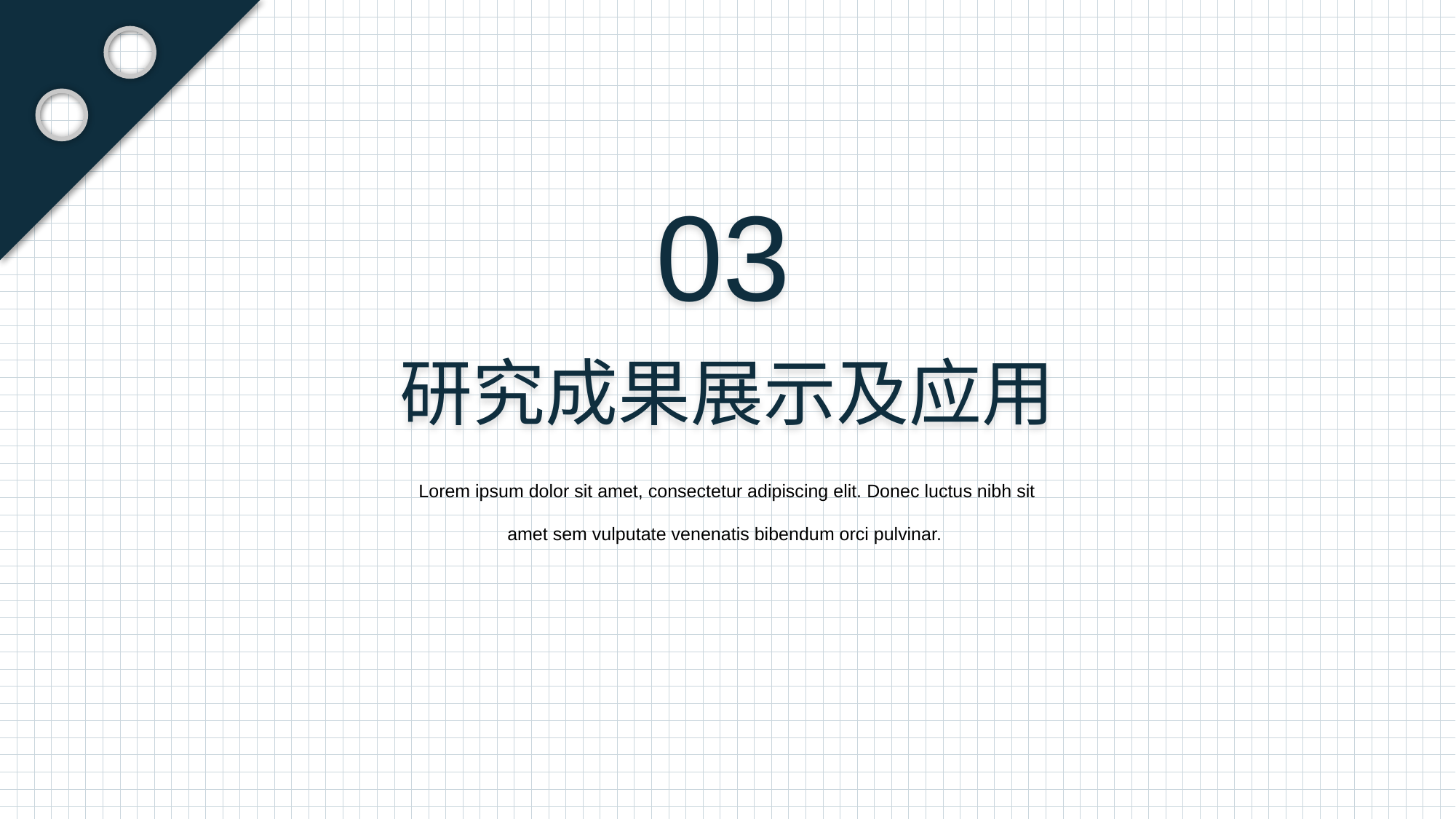

03
研究成果展示及应用
Lorem ipsum dolor sit amet, consectetur adipiscing elit. Donec luctus nibh sit amet sem vulputate venenatis bibendum orci pulvinar.